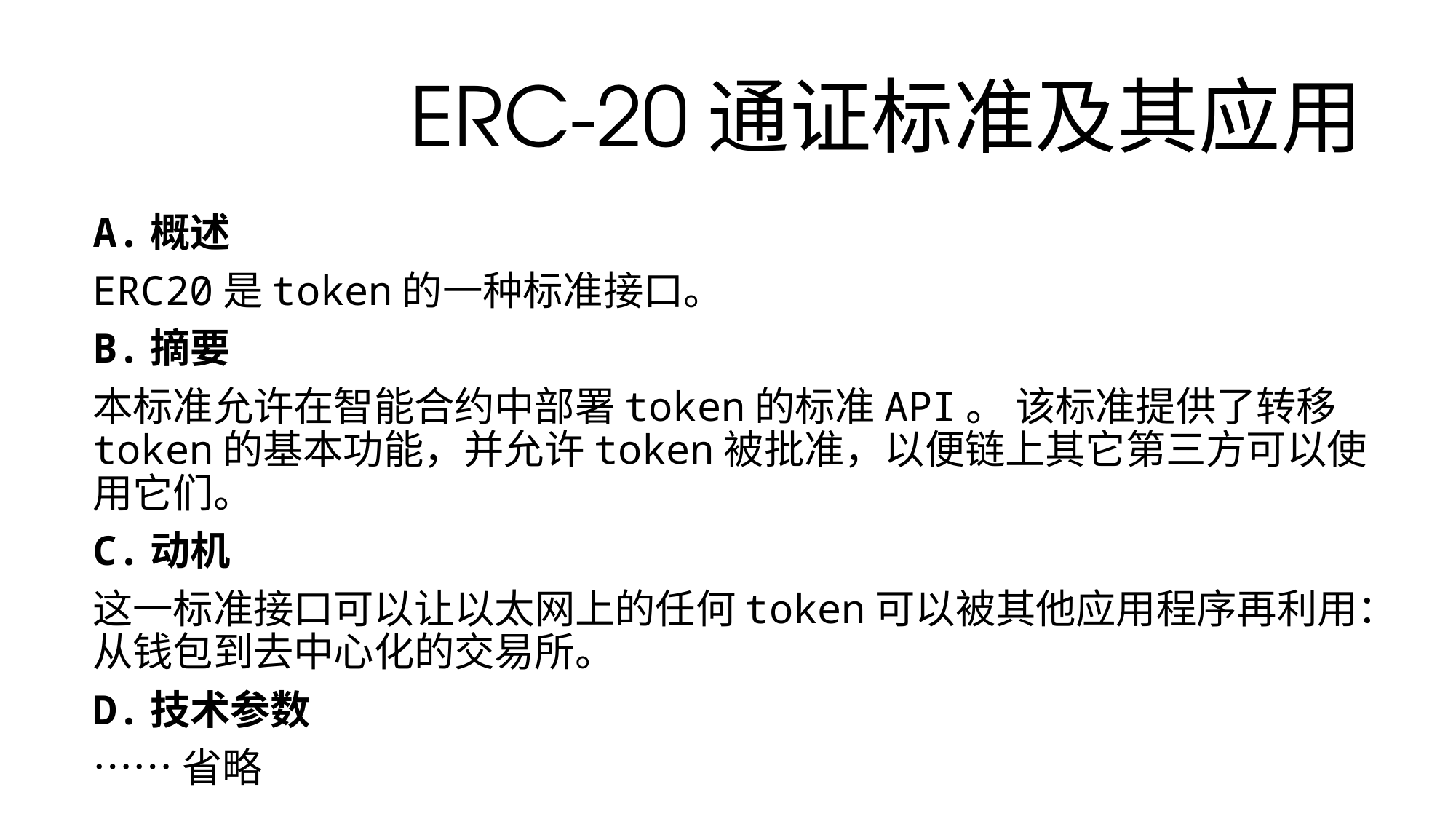

# ERC-20通证标准及其应用
A.概述
ERC20是token的一种标准接口。
B.摘要
本标准允许在智能合约中部署token的标准API。 该标准提供了转移token的基本功能，并允许token被批准，以便链上其它第三方可以使用它们。
C.动机
这一标准接口可以让以太网上的任何token可以被其他应用程序再利用：从钱包到去中心化的交易所。
D.技术参数
……省略